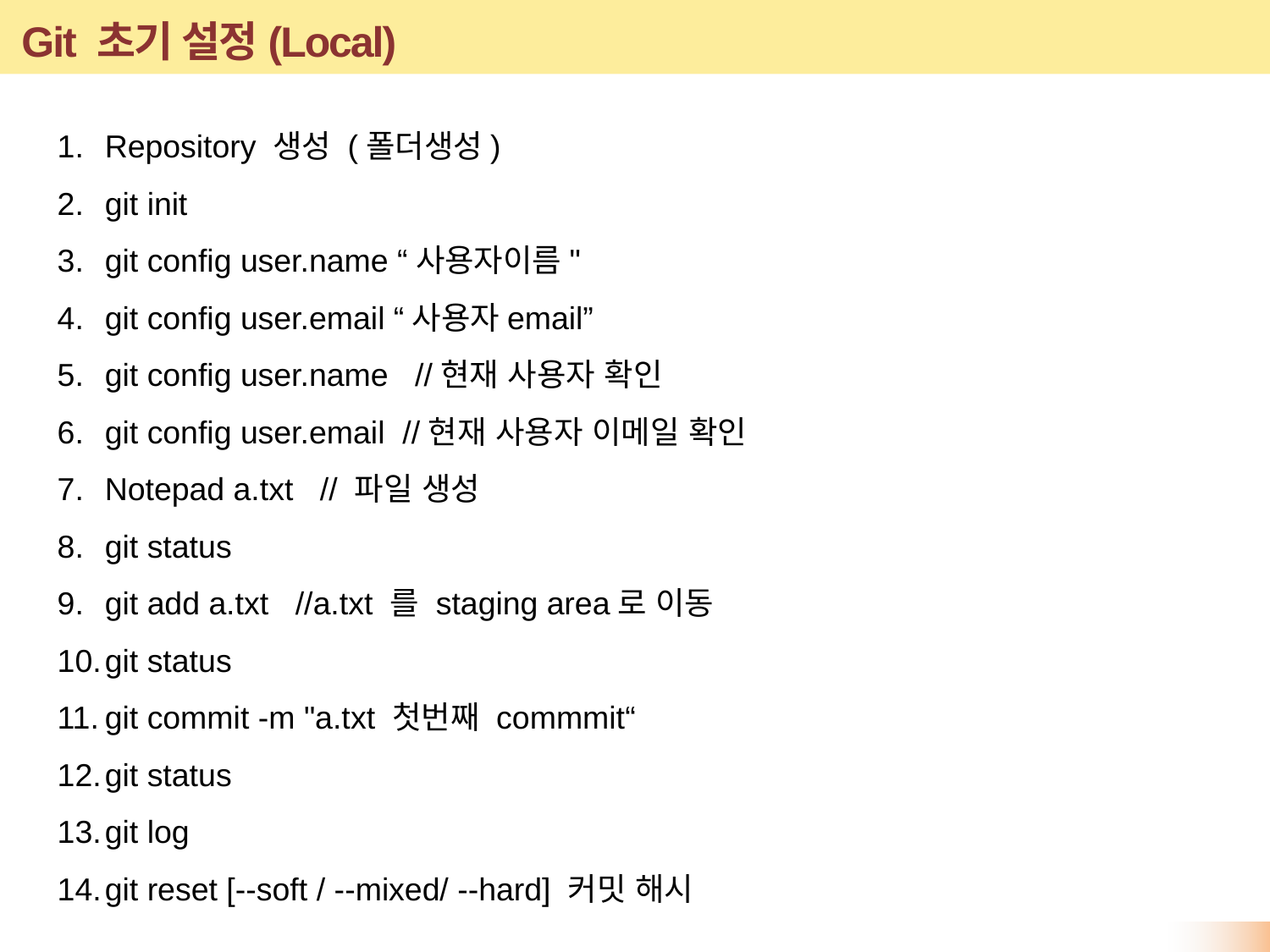

# Git 초기 설정(Local)
Repository 생성 (폴더생성)
git init
git config user.name “사용자이름"
git config user.email “사용자email”
git config user.name   //현재 사용자 확인
git config user.email  //현재 사용자 이메일 확인
Notepad a.txt   // 파일 생성
git status
git add a.txt   //a.txt 를 staging area로 이동
git status
git commit -m "a.txt 첫번째 commmit“
git status
git log
git reset [--soft / --mixed/ --hard] 커밋 해시